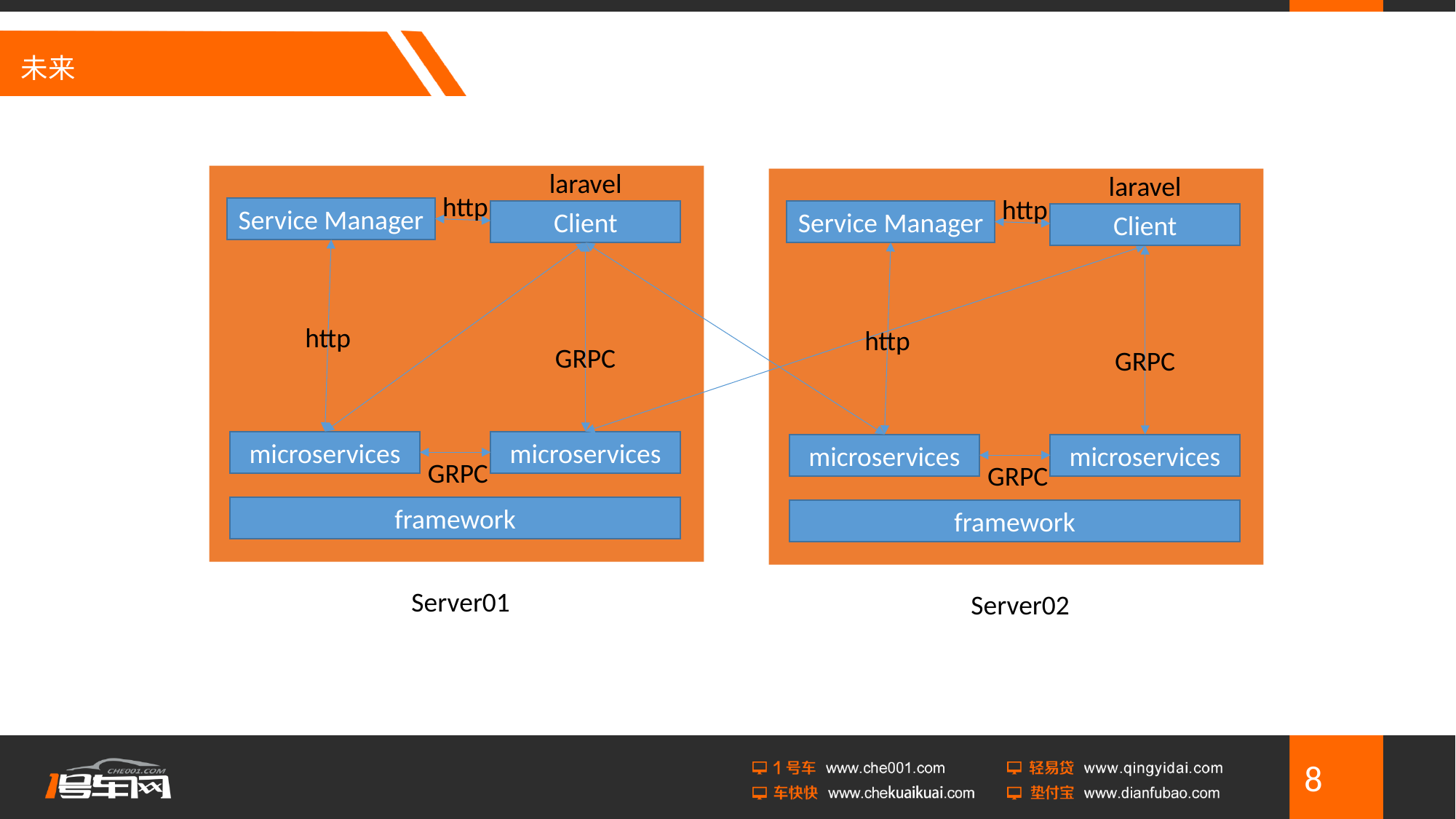

# 未来
laravel
laravel

http
http
Service Manager
Service Manager
Client
Client
http
http
GRPC
GRPC
microservices
microservices
microservices
microservices
GRPC
GRPC
framework
framework
Server01
Server02
8